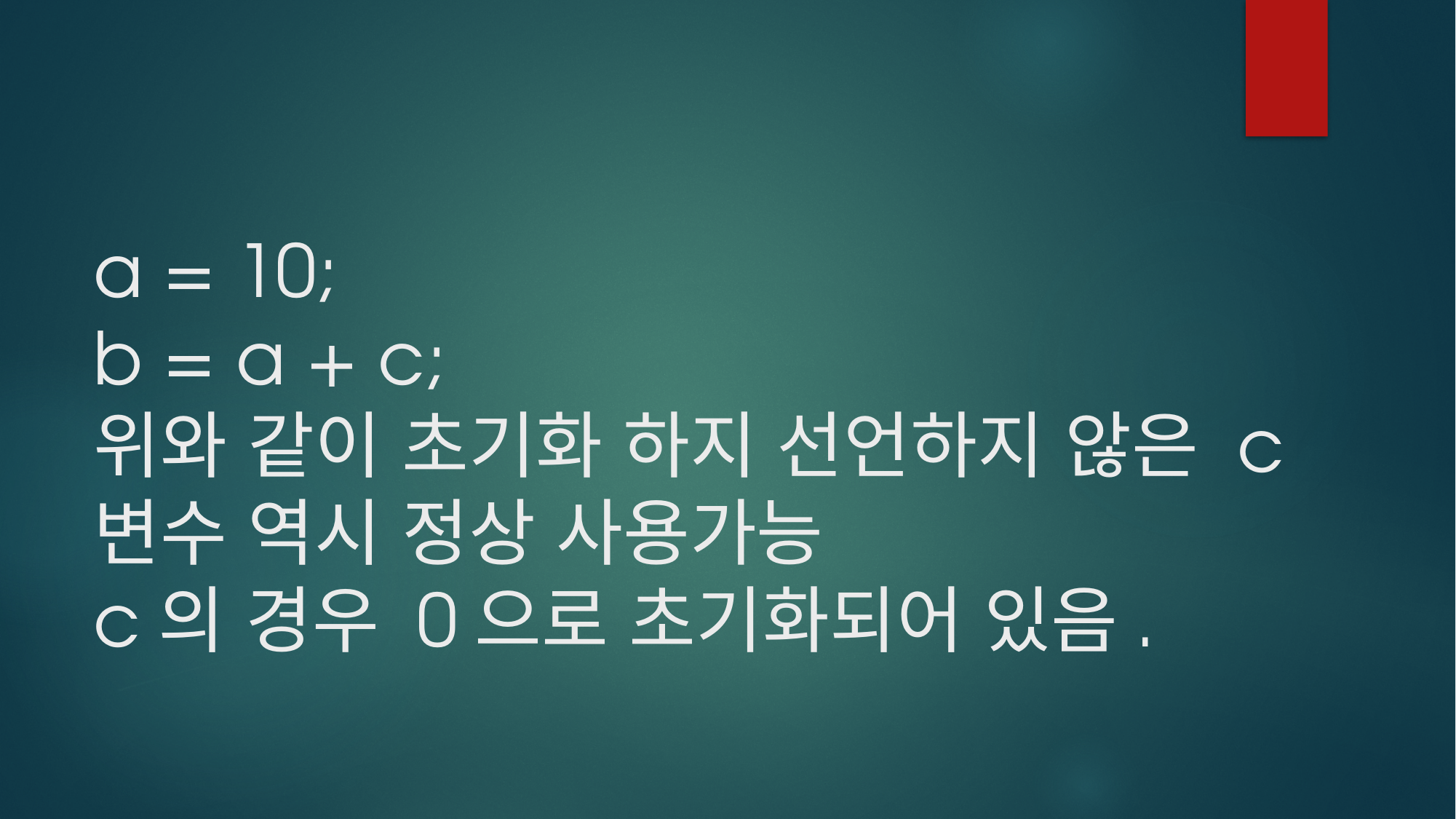

# a = 10; b = a + c; 위와 같이 초기화 하지 선언하지 않은 c 변수 역시 정상 사용가능 c의 경우 0으로 초기화되어 있음.